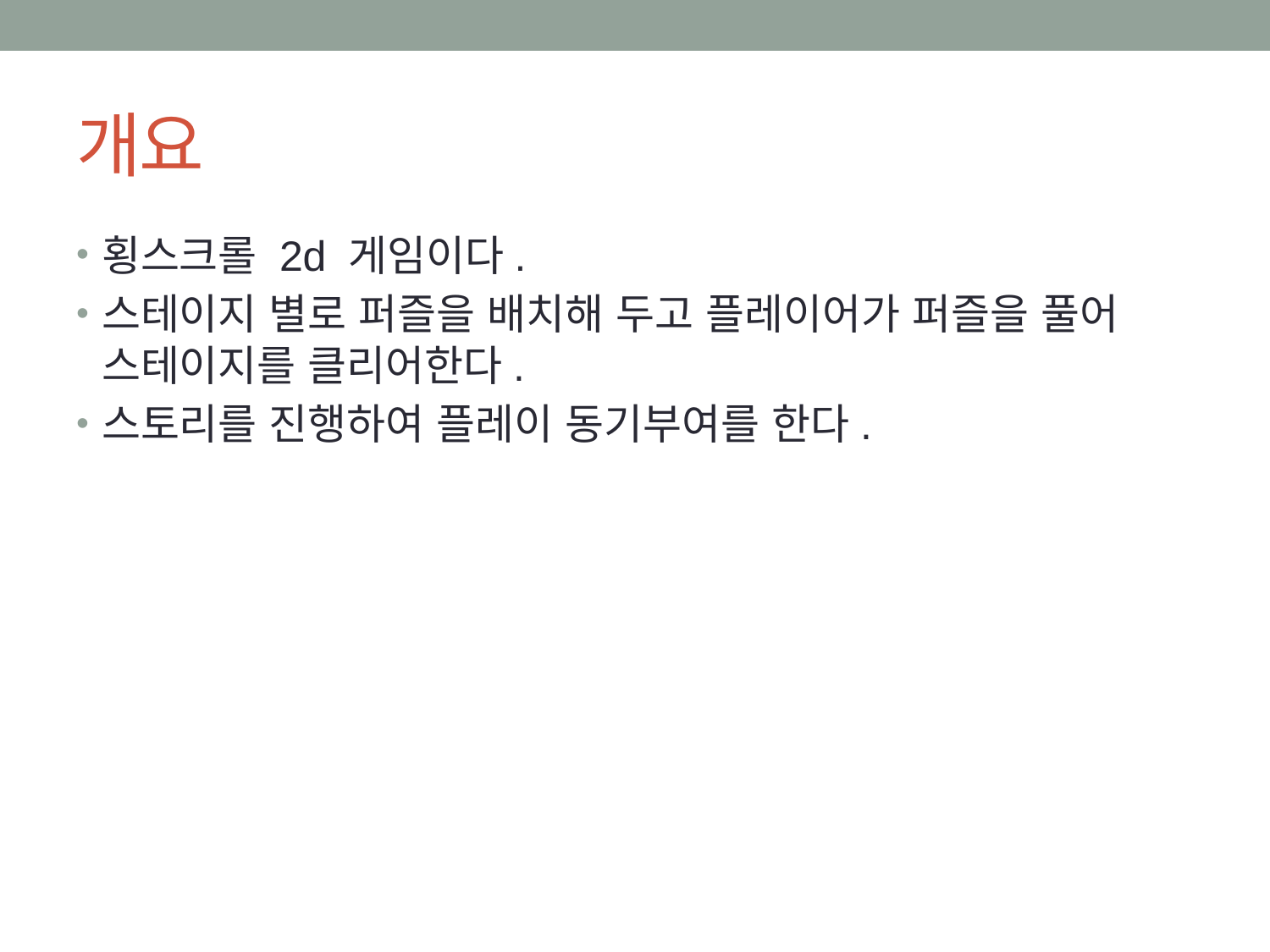

# 개요
횡스크롤 2d 게임이다.
스테이지 별로 퍼즐을 배치해 두고 플레이어가 퍼즐을 풀어 스테이지를 클리어한다.
스토리를 진행하여 플레이 동기부여를 한다.